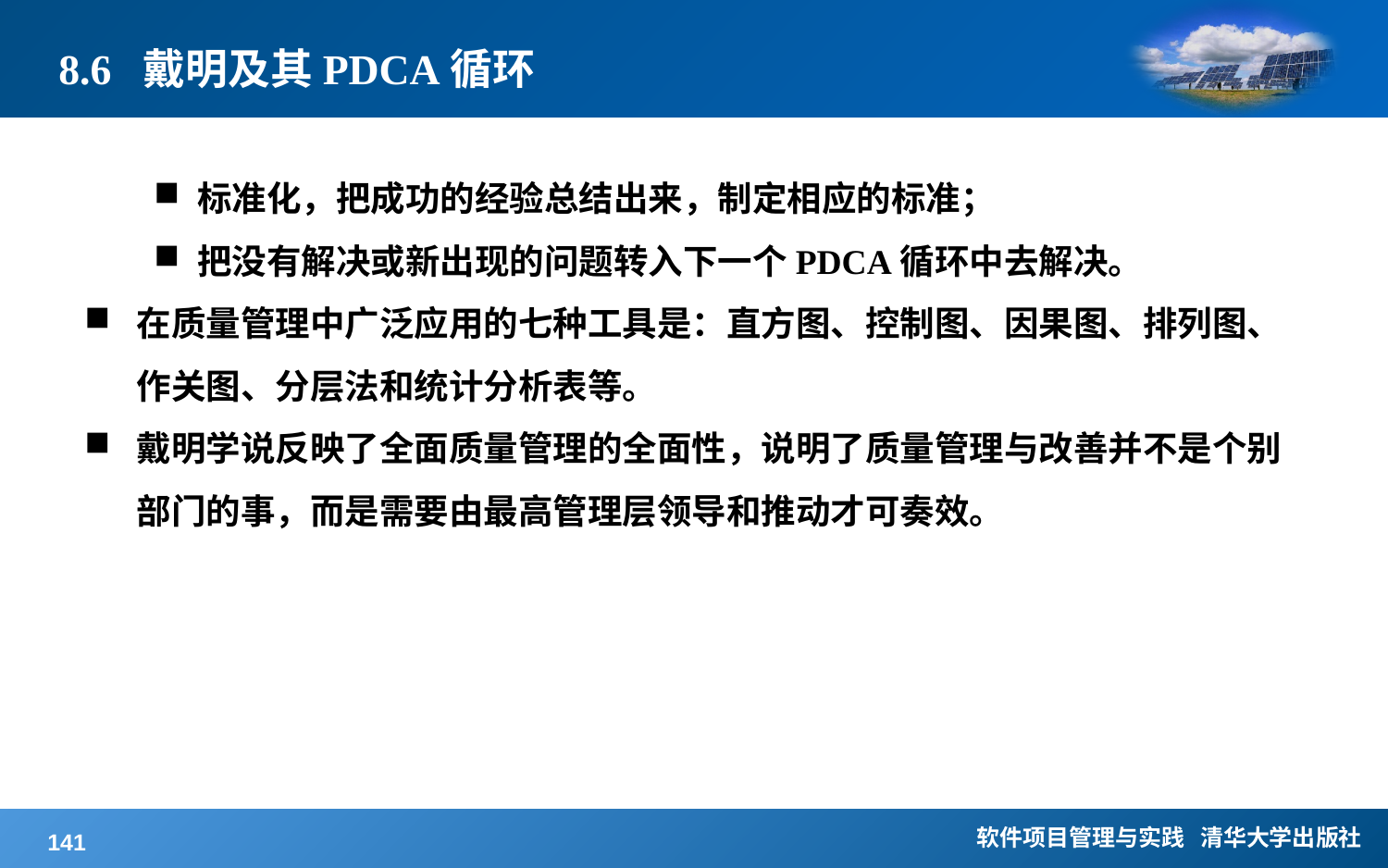

# 8.6  戴明及其PDCA循环
标准化，把成功的经验总结出来，制定相应的标准；
把没有解决或新出现的问题转入下一个PDCA循环中去解决。
在质量管理中广泛应用的七种工具是：直方图、控制图、因果图、排列图、作关图、分层法和统计分析表等。
戴明学说反映了全面质量管理的全面性，说明了质量管理与改善并不是个别部门的事，而是需要由最高管理层领导和推动才可奏效。